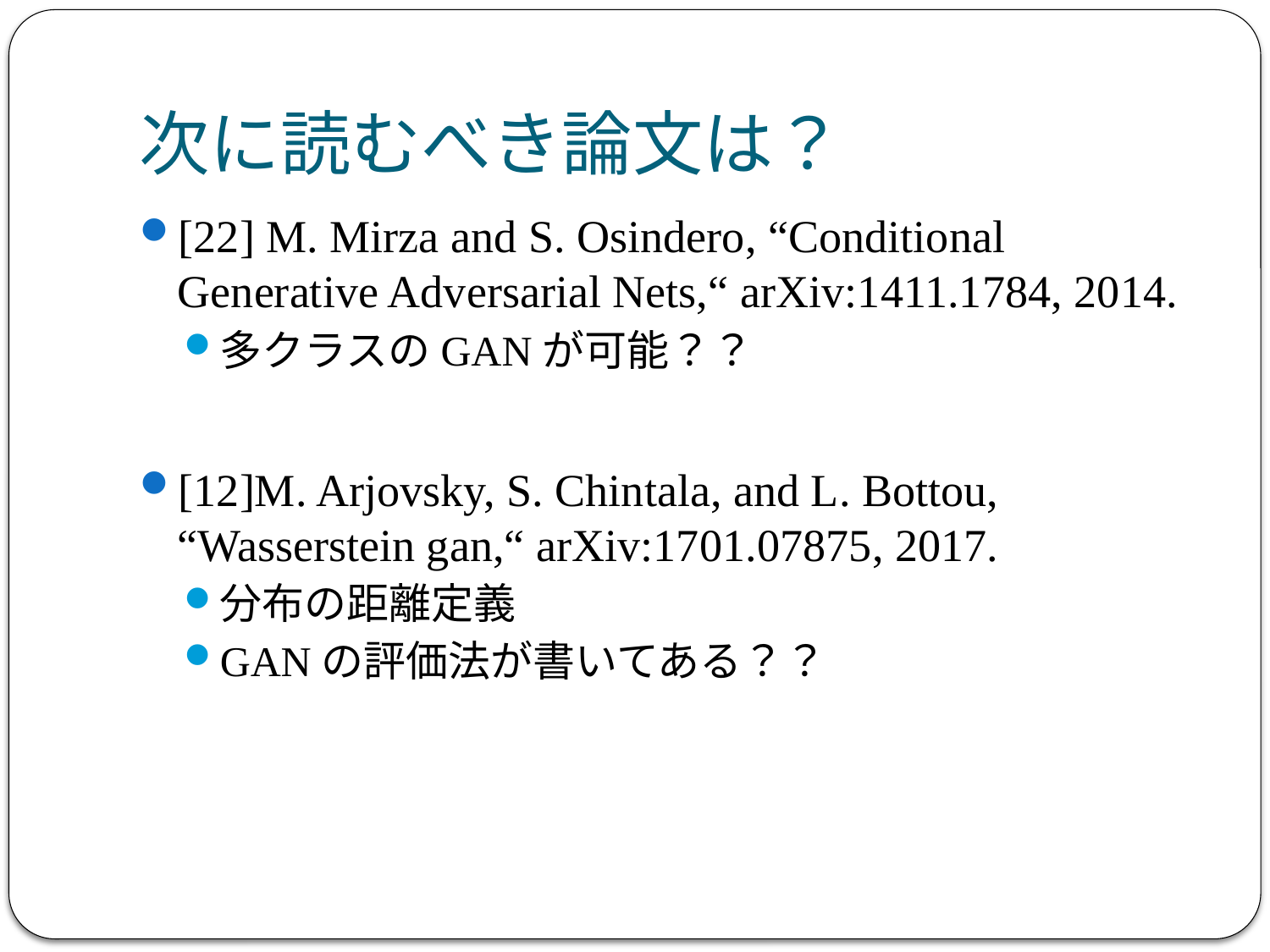

# 次に読むべき論文は？
[22] M. Mirza and S. Osindero, “Conditional Generative Adversarial Nets,“ arXiv:1411.1784, 2014.
多クラスのGANが可能？？

[12]M. Arjovsky, S. Chintala, and L. Bottou, “Wasserstein gan,“ arXiv:1701.07875, 2017.
分布の距離定義
GANの評価法が書いてある？？